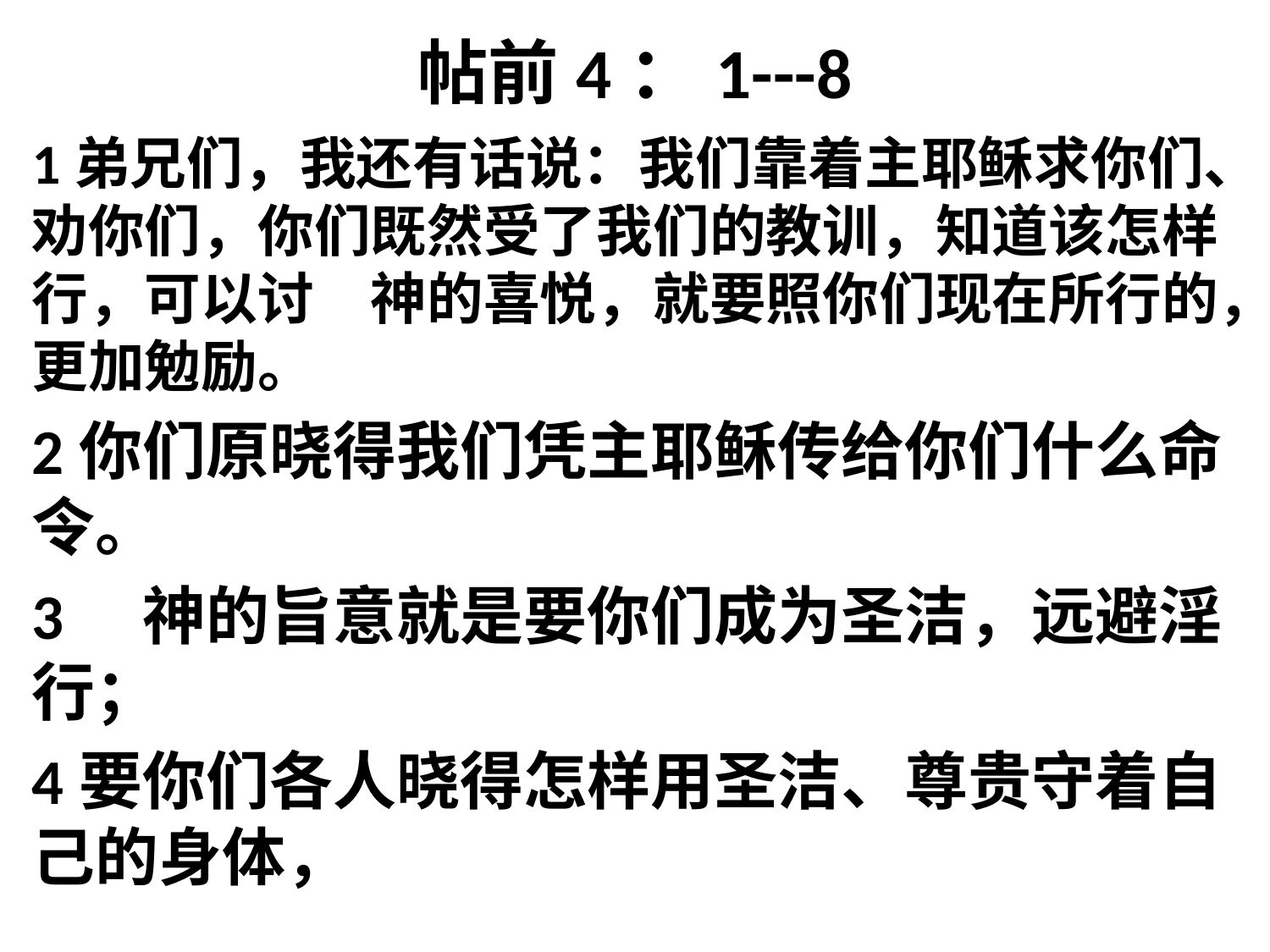

# 帖前4：1---8
1弟兄们，我还有话说：我们靠着主耶稣求你们、劝你们，你们既然受了我们的教训，知道该怎样行，可以讨　神的喜悦，就要照你们现在所行的，更加勉励。
2你们原晓得我们凭主耶稣传给你们什么命令。
3　神的旨意就是要你们成为圣洁，远避淫行；
4要你们各人晓得怎样用圣洁、尊贵守着自己的身体，